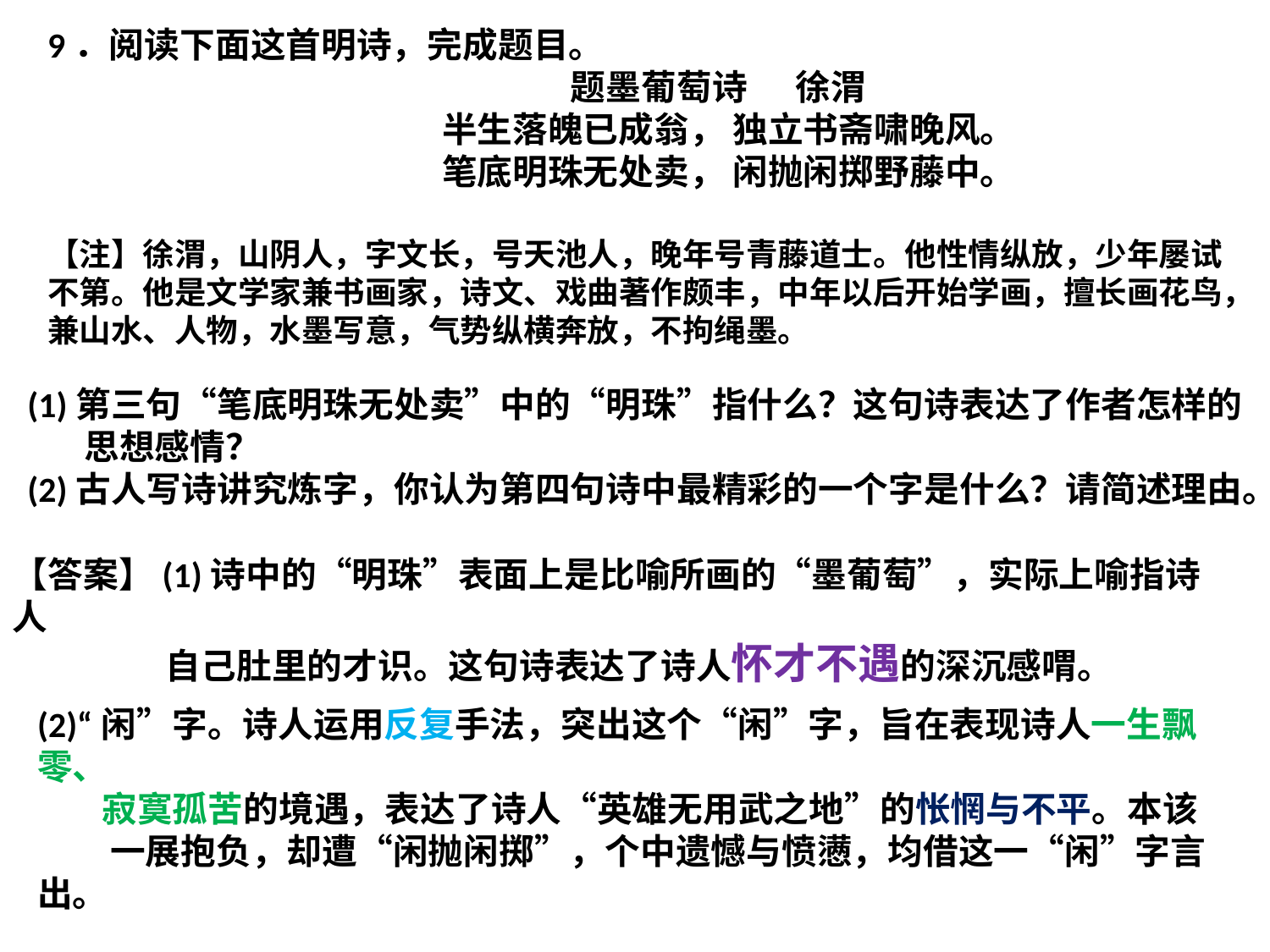

9．阅读下面这首明诗，完成题目。
                                                                题墨葡萄诗      徐渭
                                                半生落魄已成翁， 独立书斋啸晚风。
                                                笔底明珠无处卖， 闲抛闲掷野藤中。

【注】徐渭，山阴人，字文长，号天池人，晚年号青藤道士。他性情纵放，少年屡试不第。他是文学家兼书画家，诗文、戏曲著作颇丰，中年以后开始学画，擅长画花鸟，兼山水、人物，水墨写意，气势纵横奔放，不拘绳墨。
(1)第三句“笔底明珠无处卖”中的“明珠”指什么？这句诗表达了作者怎样的
      思想感情？
(2)古人写诗讲究炼字，你认为第四句诗中最精彩的一个字是什么？请简述理由。
【答案】(1)诗中的“明珠”表面上是比喻所画的“墨葡萄”，实际上喻指诗人
                  自己肚里的才识。这句诗表达了诗人怀才不遇的深沉感喟。
(2)“闲”字。诗人运用反复手法，突出这个“闲”字，旨在表现诗人一生飘零、
       寂寞孤苦的境遇，表达了诗人“英雄无用武之地”的怅惘与不平。本该
        一展抱负，却遭“闲抛闲掷”，个中遗憾与愤懑，均借这一“闲”字言出。